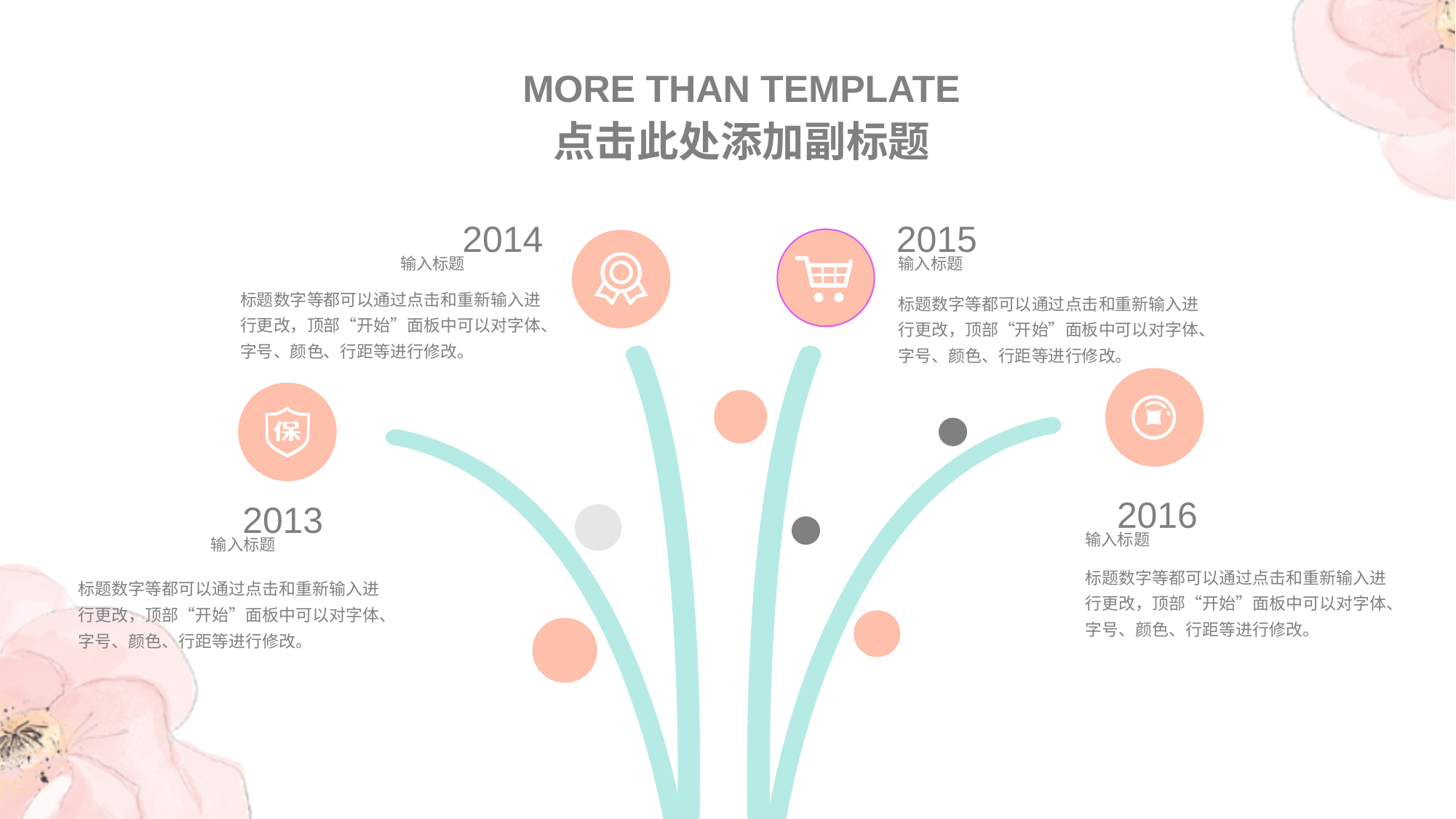

MORE THAN TEMPLATE
点击此处添加副标题
2014
输入标题
2015
输入标题

标题数字等都可以通过点击和重新输入进行更改，顶部“开始”面板中可以对字体、字号、颜色、行距等进行修改。
标题数字等都可以通过点击和重新输入进行更改，顶部“开始”面板中可以对字体、字号、颜色、行距等进行修改。

2016
输入标题
2013
输入标题

标题数字等都可以通过点击和重新输入进行更改，顶部“开始”面板中可以对字体、字号、颜色、行距等进行修改。
标题数字等都可以通过点击和重新输入进行更改，顶部“开始”面板中可以对字体、字号、颜色、行距等进行修改。